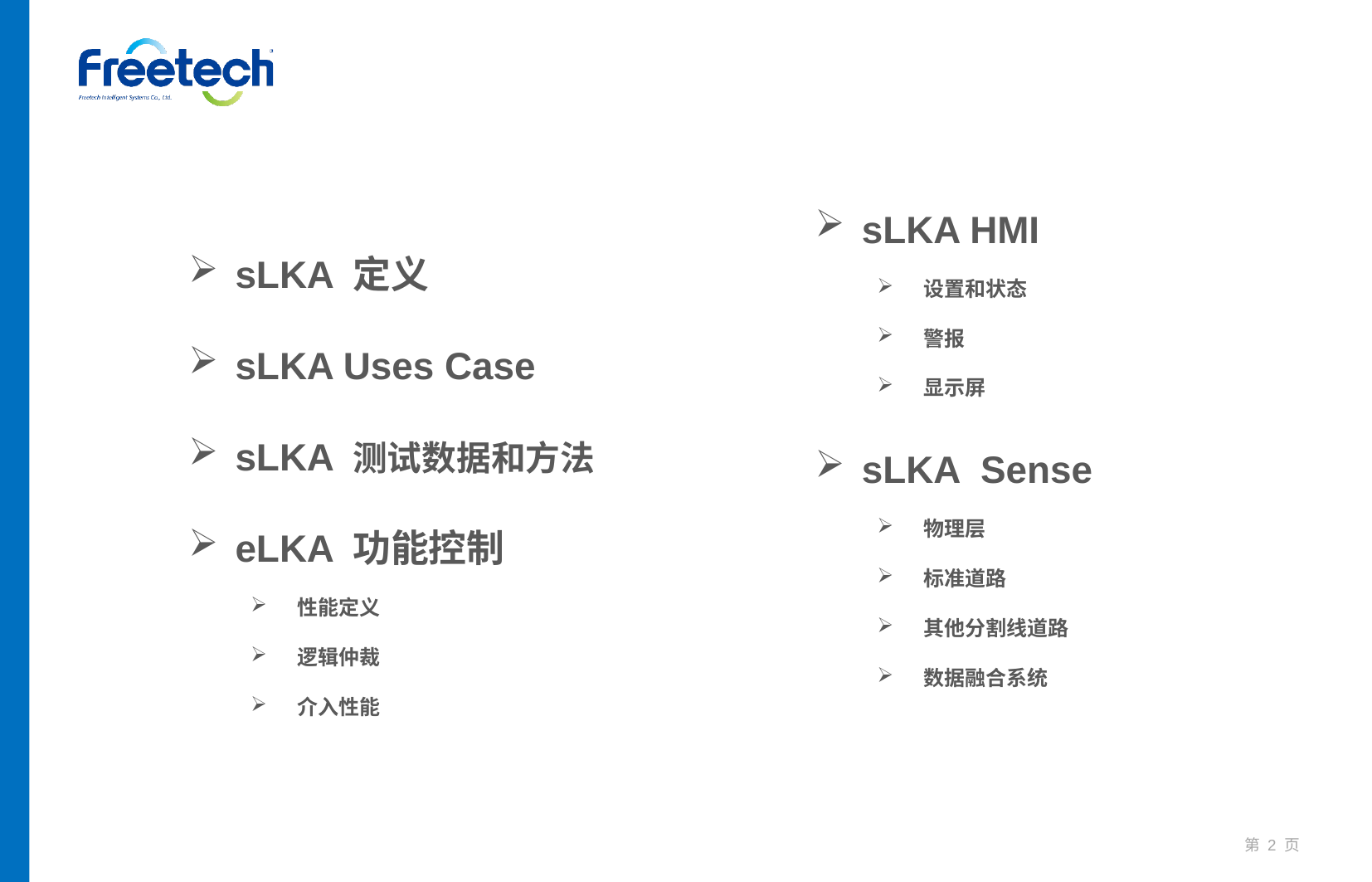

sLKA HMI
设置和状态
警报
显示屏
sLKA  Sense
物理层
标准道路
其他分割线道路
数据融合系统

sLKA 定义
sLKA Uses Case
sLKA 测试数据和方法
eLKA 功能控制
性能定义
逻辑仲裁
介入性能

第 2 页